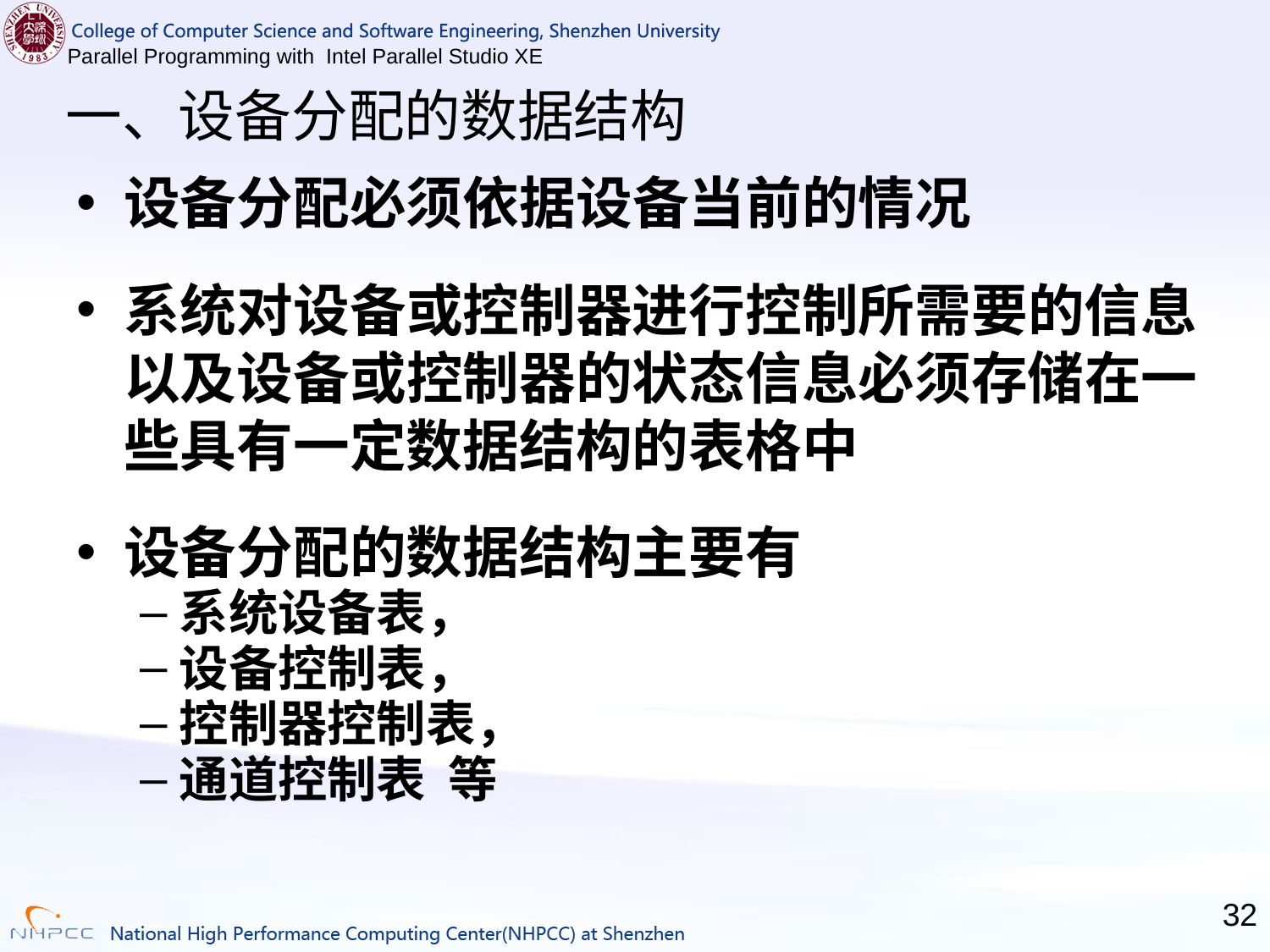

# 一、设备分配的数据结构
设备分配必须依据设备当前的情况
系统对设备或控制器进行控制所需要的信息以及设备或控制器的状态信息必须存储在一些具有一定数据结构的表格中
设备分配的数据结构主要有
系统设备表，
设备控制表，
控制器控制表，
通道控制表  等
32